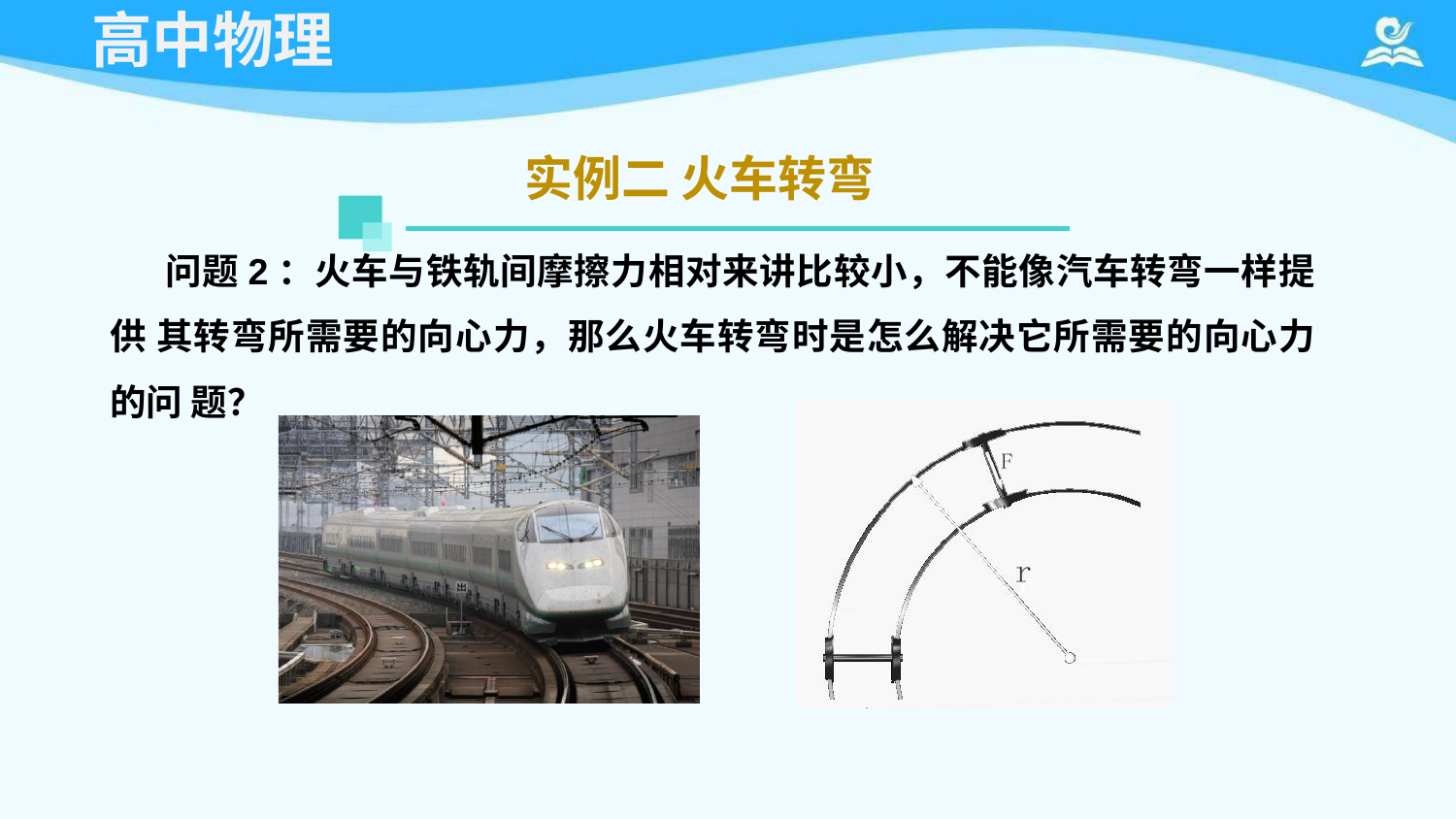

# 高中物理
实例二 火车转弯
问题2：火车与铁轨间摩擦力相对来讲比较小，不能像汽车转弯一样提供 其转弯所需要的向心力，那么火车转弯时是怎么解决它所需要的向心力的问 题？